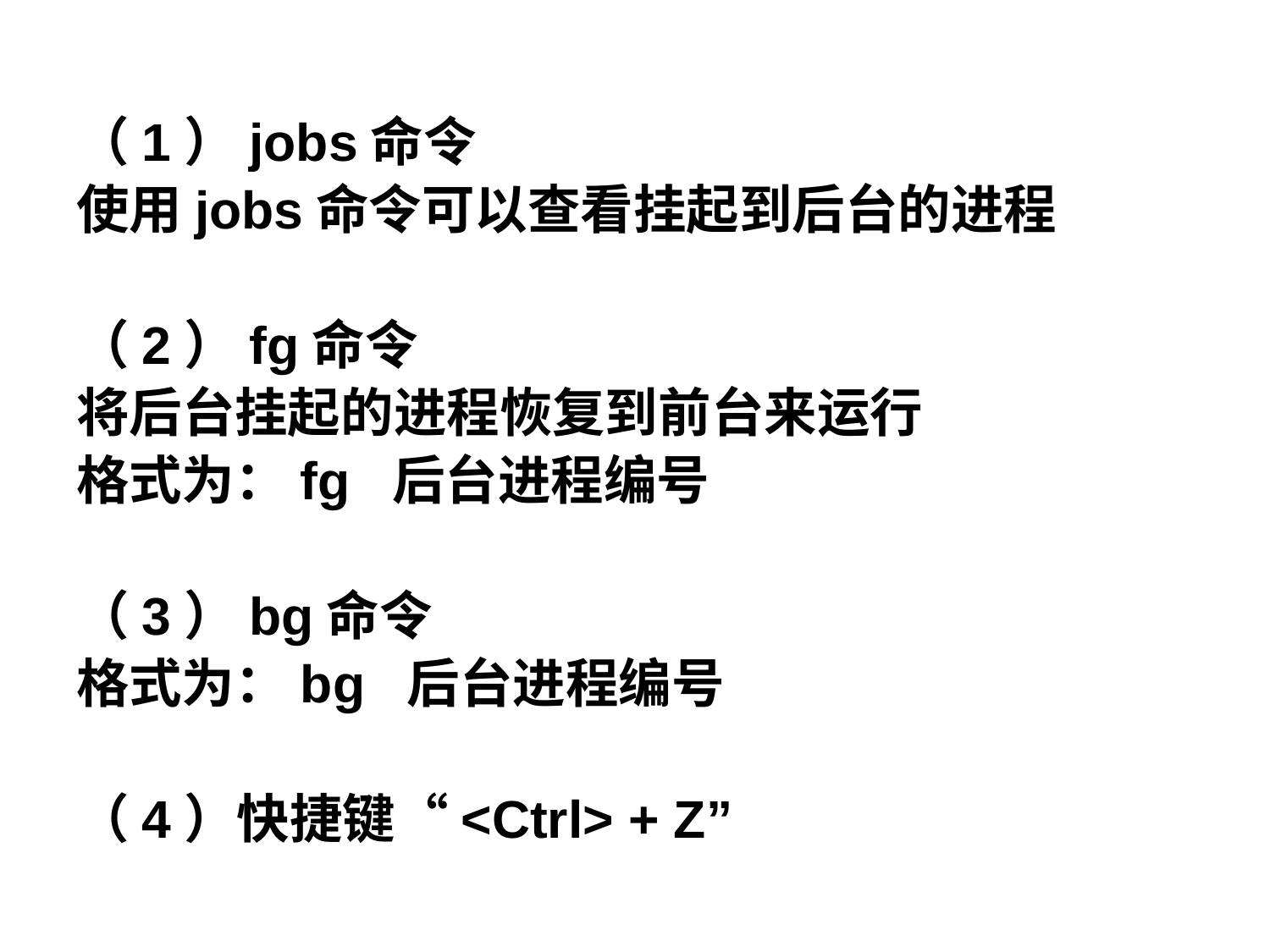

（1）jobs命令
使用jobs命令可以查看挂起到后台的进程

（2）fg命令
将后台挂起的进程恢复到前台来运行
格式为：fg  后台进程编号

（3）bg命令
格式为：bg  后台进程编号

（4）快捷键“<Ctrl> + Z”